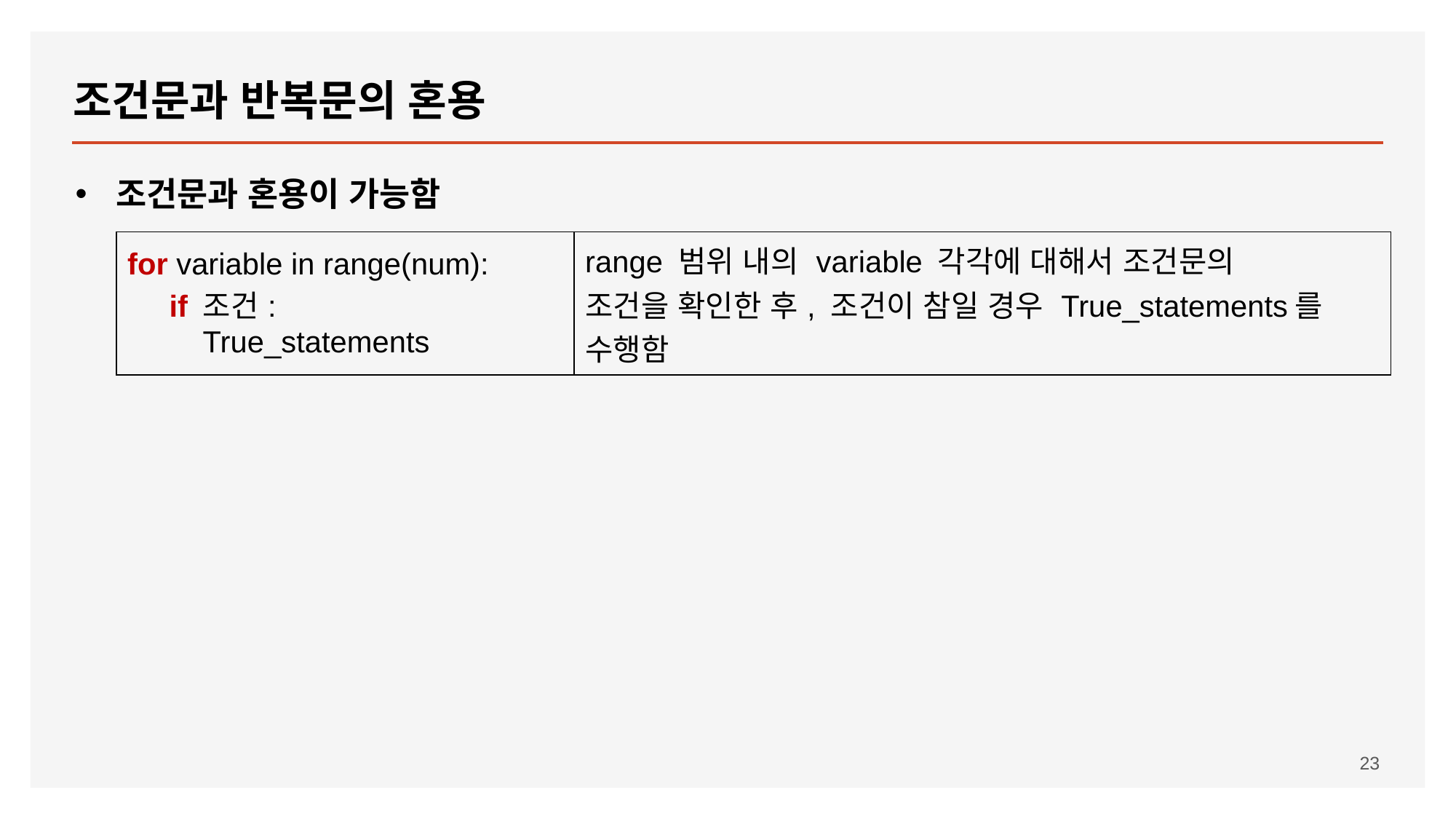

# 조건문과 반복문의 혼용
조건문과 혼용이 가능함

| for variable in range(num): if 조건: True\_statements | range 범위 내의 variable 각각에 대해서 조건문의 조건을 확인한 후, 조건이 참일 경우 True\_statements를 수행함 |
| --- | --- |
23